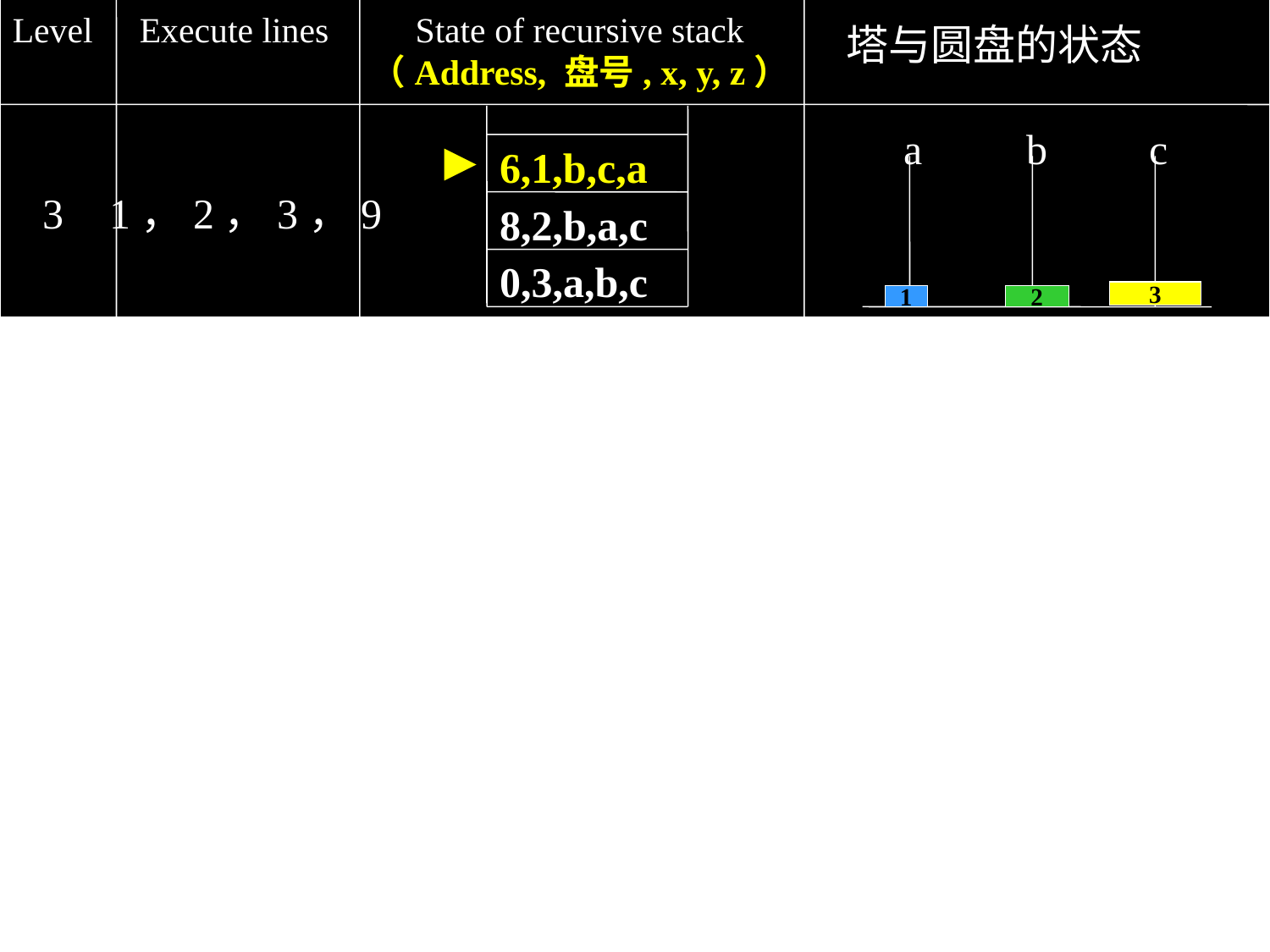

Level
Execute lines
State of recursive stack
（Address, 盘号, x, y, z）
塔与圆盘的状态

6,1,b,c,a
8,2,b,a,c
0,3,a,b,c
a
b
c

3
1，2，3，9
3
1
2

8,2,b,a,c
0,3,a,b,c
a
b
c

2
6，7

2
3
1

8,1,a,b,c
6,2,b,a,c
0,3,a,b,c
a
b
c

3
1，2，3，9
1
2
3

a
b
c

8,2,b,a,c
0,3,a,b,c
2
8，9

1
2
3